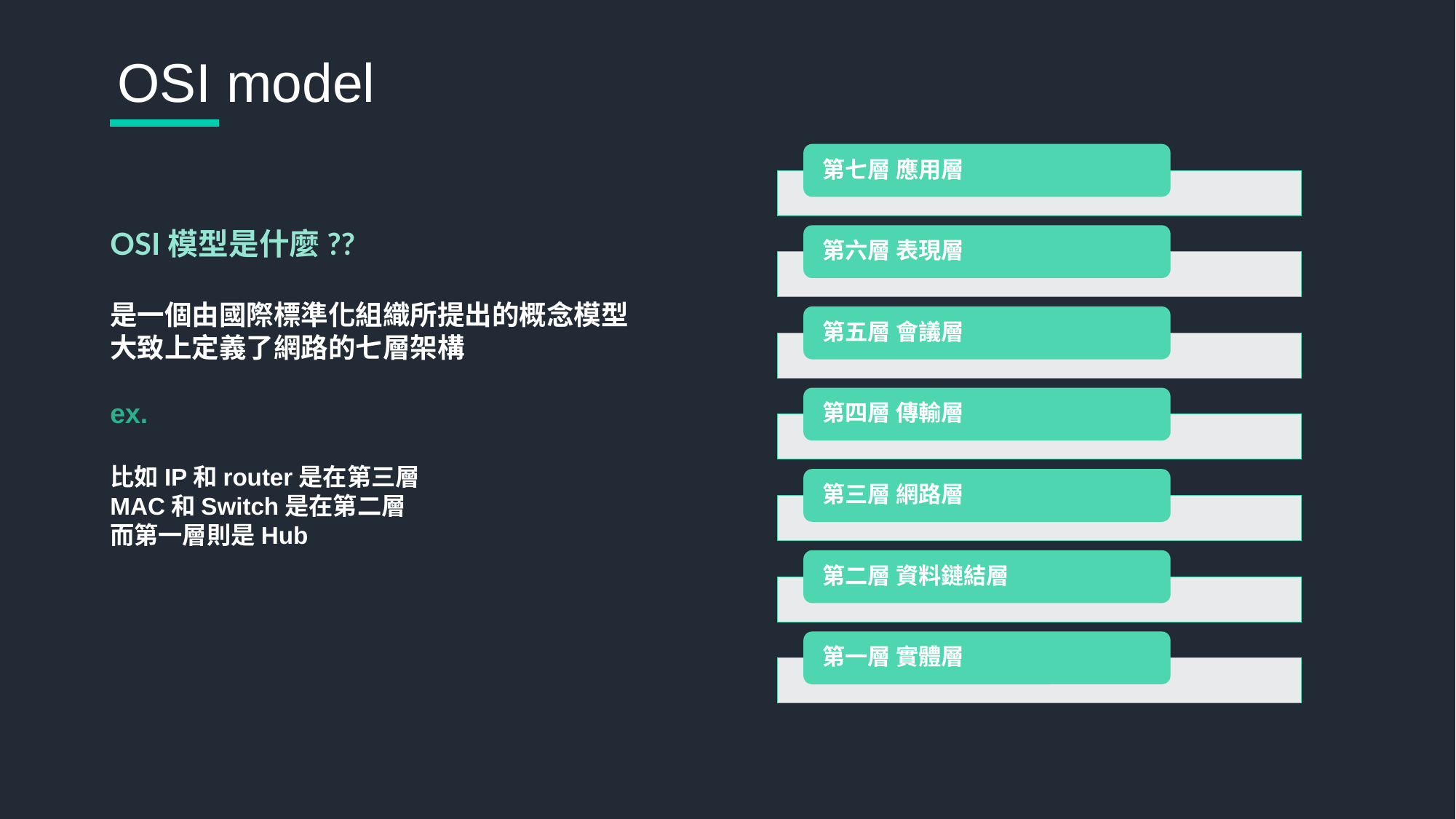

OSI model
第七層 應用層
第六層 表現層
第五層 會議層
第四層 傳輸層
第三層 網路層
第二層 資料鏈結層
第一層 實體層
OSI模型是什麼??

是一個由國際標準化組織所提出的概念模型
大致上定義了網路的七層架構

ex.

比如IP和router是在第三層
MAC和Switch是在第二層
而第一層則是Hub